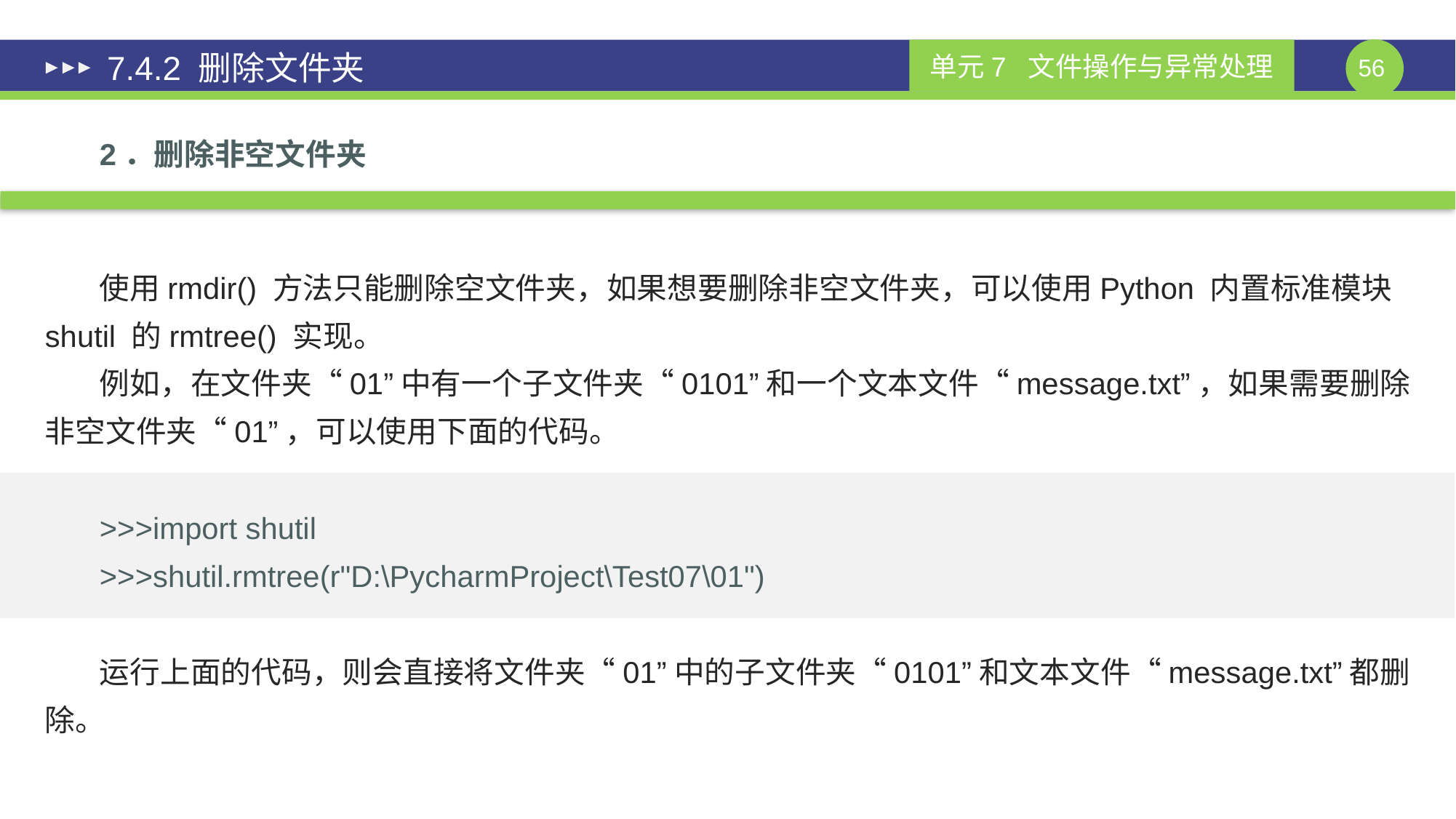

# 7.4.2 删除文件夹
2．删除非空文件夹

使用rmdir() 方法只能删除空文件夹，如果想要删除非空文件夹，可以使用Python 内置标准模块shutil 的rmtree() 实现。
例如，在文件夹“01”中有一个子文件夹“0101”和一个文本文件“message.txt”，如果需要删除非空文件夹“01”，可以使用下面的代码。

>>>import shutil
>>>shutil.rmtree(r"D:\PycharmProject\Test07\01")

运行上面的代码，则会直接将文件夹“01”中的子文件夹“0101”和文本文件“message.txt”都删除。